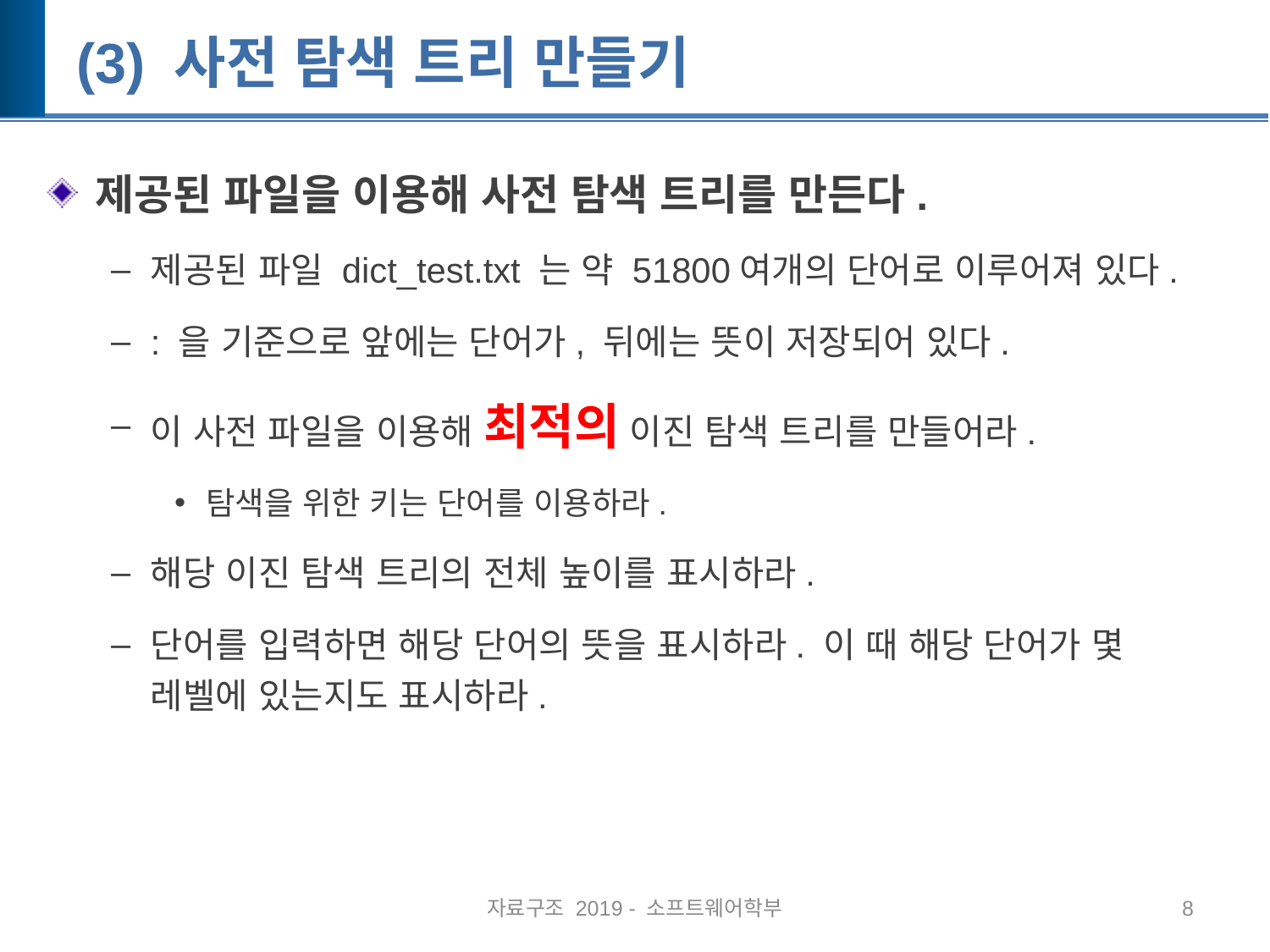

# (3) 사전 탐색 트리 만들기
제공된 파일을 이용해 사전 탐색 트리를 만든다.
제공된 파일 dict_test.txt 는 약 51800여개의 단어로 이루어져 있다.
: 을 기준으로 앞에는 단어가, 뒤에는 뜻이 저장되어 있다.
이 사전 파일을 이용해 최적의 이진 탐색 트리를 만들어라.
탐색을 위한 키는 단어를 이용하라.
해당 이진 탐색 트리의 전체 높이를 표시하라.
단어를 입력하면 해당 단어의 뜻을 표시하라. 이 때 해당 단어가 몇 레벨에 있는지도 표시하라.
자료구조 2019 - 소프트웨어학부
8